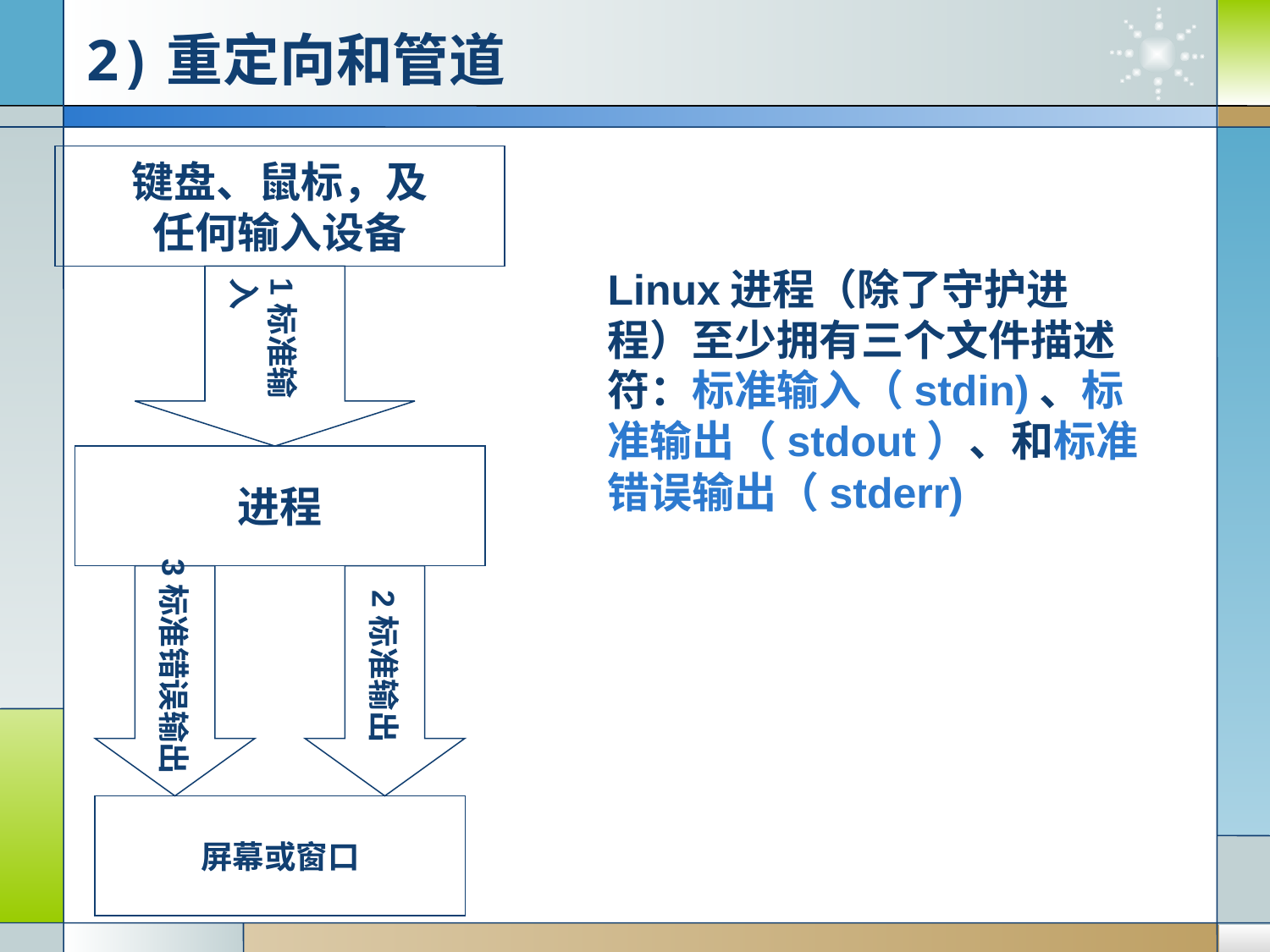

# 2)重定向和管道
键盘、鼠标，及
任何输入设备
Linux进程（除了守护进程）至少拥有三个文件描述符：标准输入（stdin)、标准输出（stdout）、和标准错误输出（stderr)

1标准输入
进程
3标准错误输出
2标准输出
屏幕或窗口
86